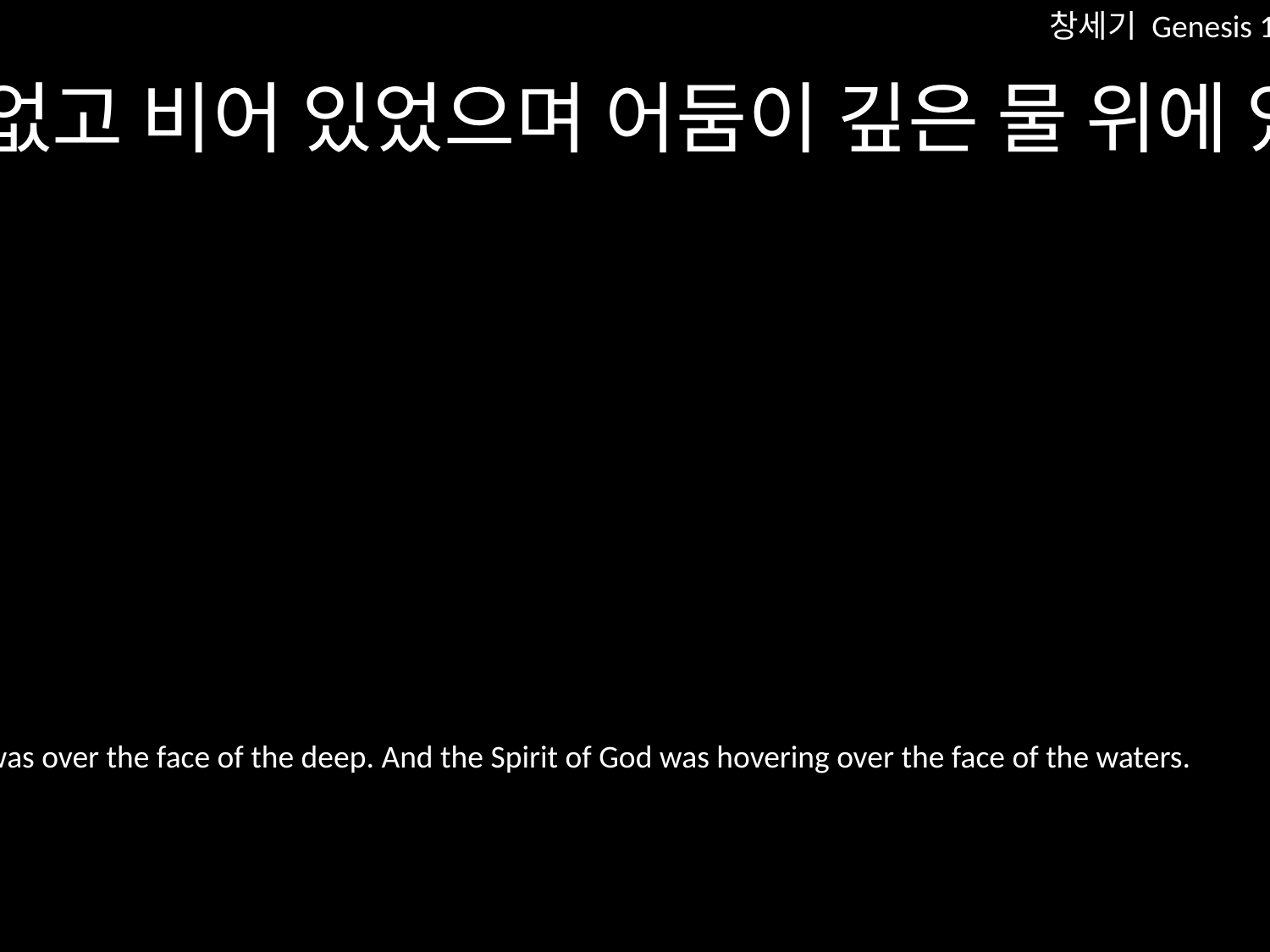

창세기 Genesis 1:2
그 땅은 형태가 없고 비어 있었으며 어둠이 깊은 물 위에 있었고 *하나님의 영은 수면 위에 움직이고 계셨습니다.
The earth was without form and void, and darkness was over the face of the deep. And the Spirit of God was hovering over the face of the waters.